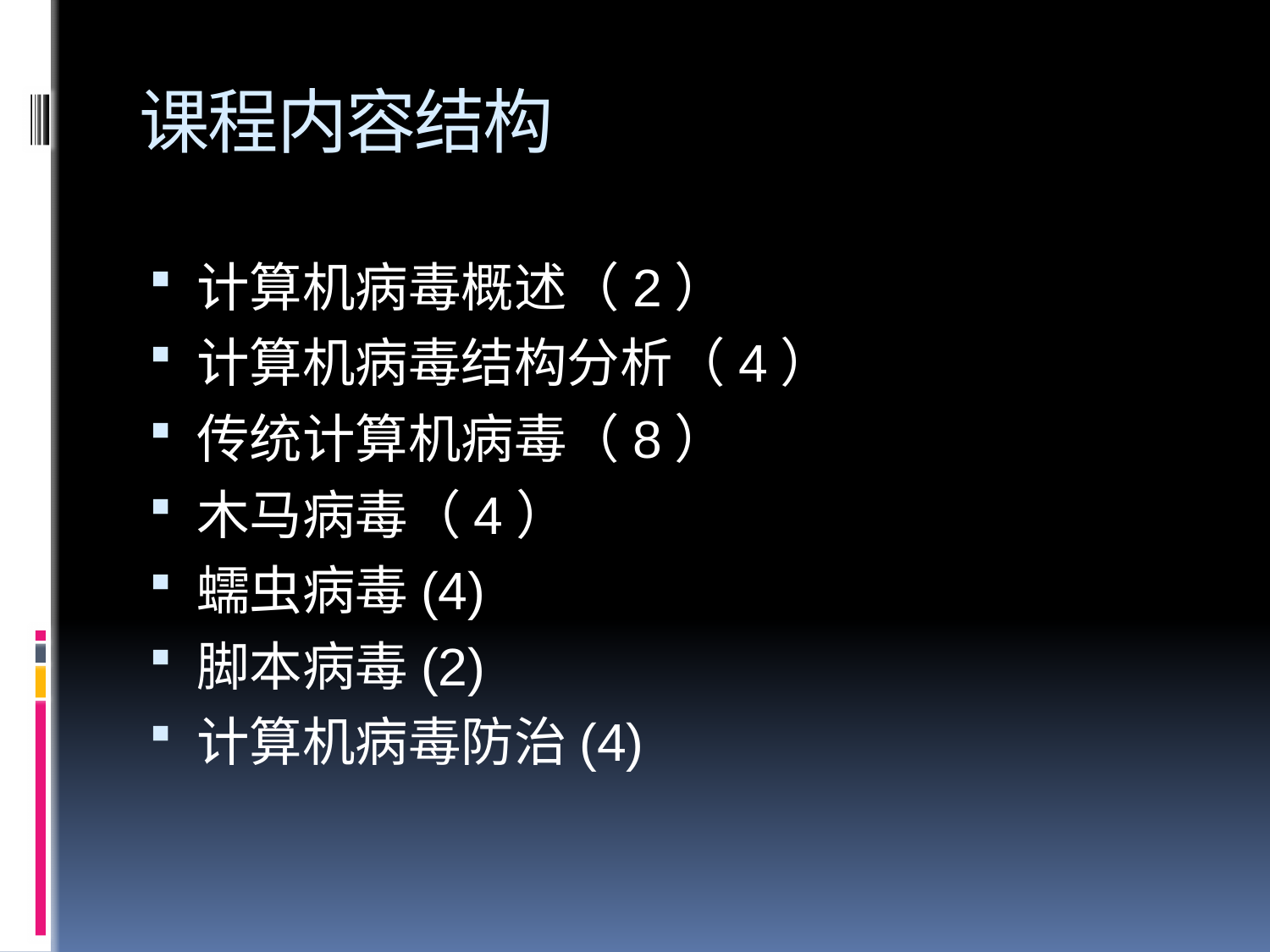

# 课程内容结构
计算机病毒概述（2）
计算机病毒结构分析（4）
传统计算机病毒（8）
木马病毒（4）
蠕虫病毒(4)
脚本病毒(2)
计算机病毒防治(4)